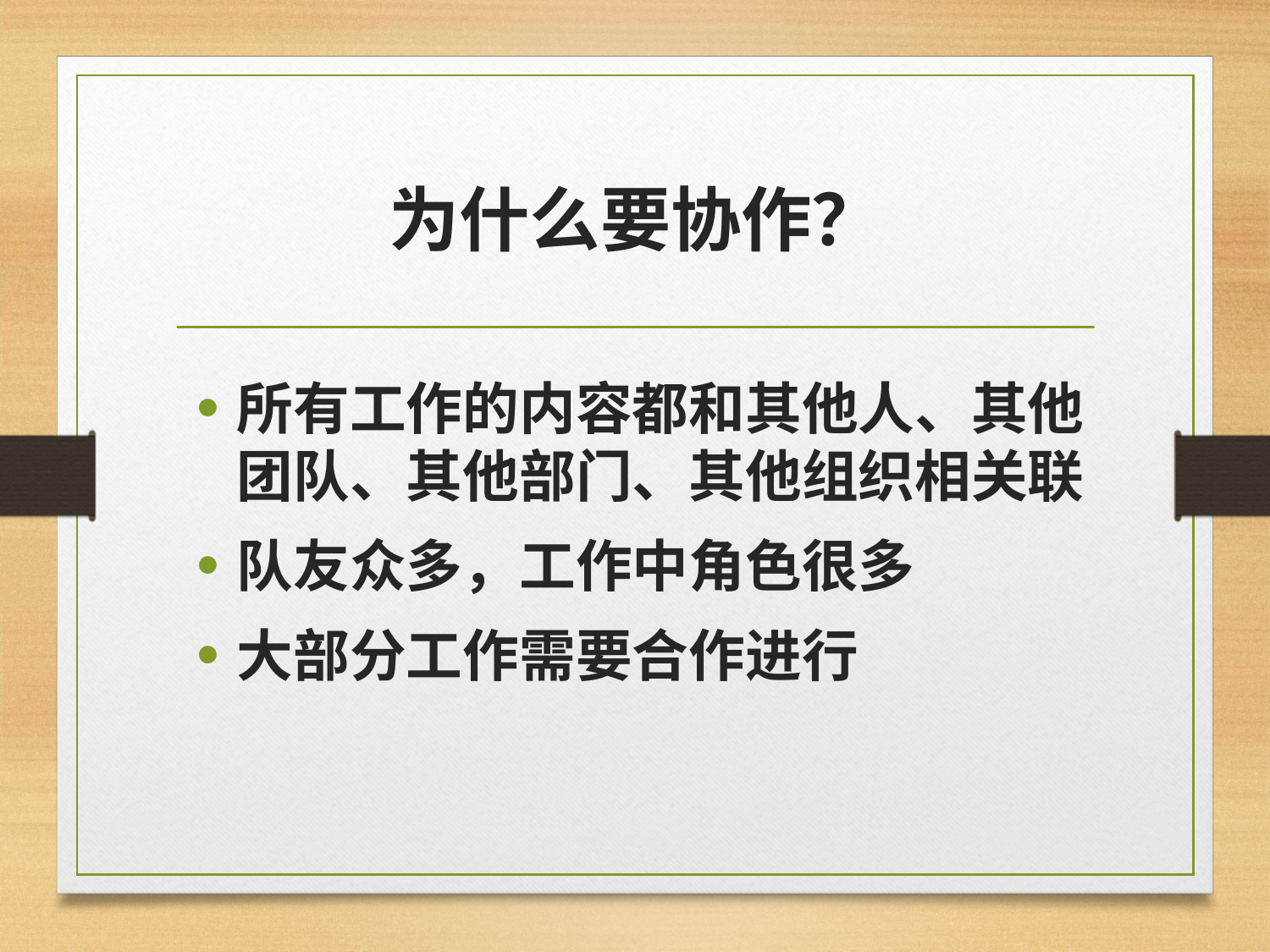

# 为什么要协作？
所有工作的内容都和其他人、其他团队、其他部门、其他组织相关联
队友众多，工作中角色很多
大部分工作需要合作进行